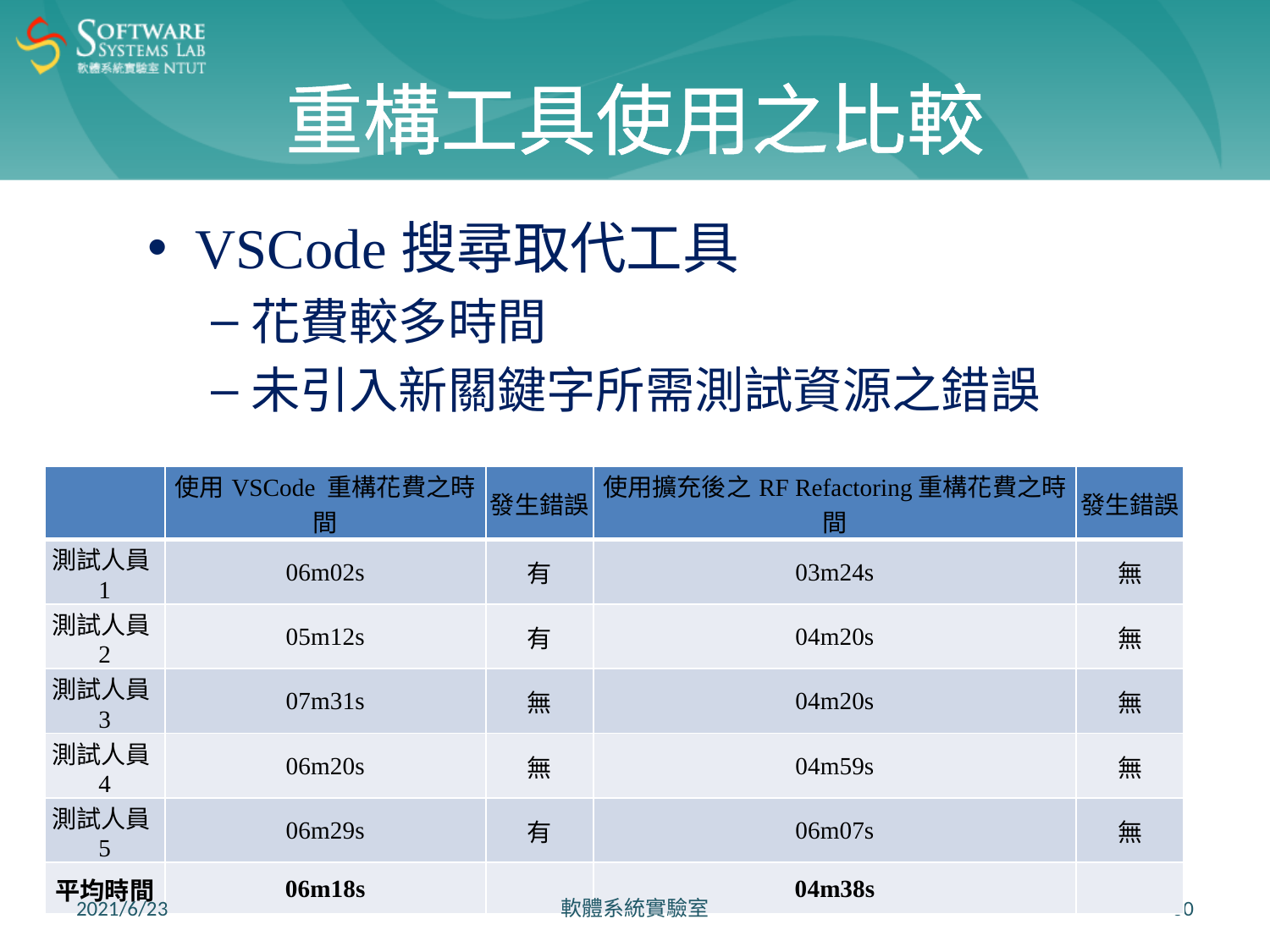

# 重構工具使用之比較
VSCode搜尋取代工具
花費較多時間
未引入新關鍵字所需測試資源之錯誤
|  | 使用VSCode 重構花費之時間 | 發生錯誤 | 使用擴充後之RF Refactoring重構花費之時間 | 發生錯誤 |
| --- | --- | --- | --- | --- |
| 測試人員1 | 06m02s | 有 | 03m24s | 無 |
| 測試人員2 | 05m12s | 有 | 04m20s | 無 |
| 測試人員3 | 07m31s | 無 | 04m20s | 無 |
| 測試人員4 | 06m20s | 無 | 04m59s | 無 |
| 測試人員5 | 06m29s | 有 | 06m07s | 無 |
| 平均時間 | 06m18s |  | 04m38s |  |
2021/6/23
軟體系統實驗室
60